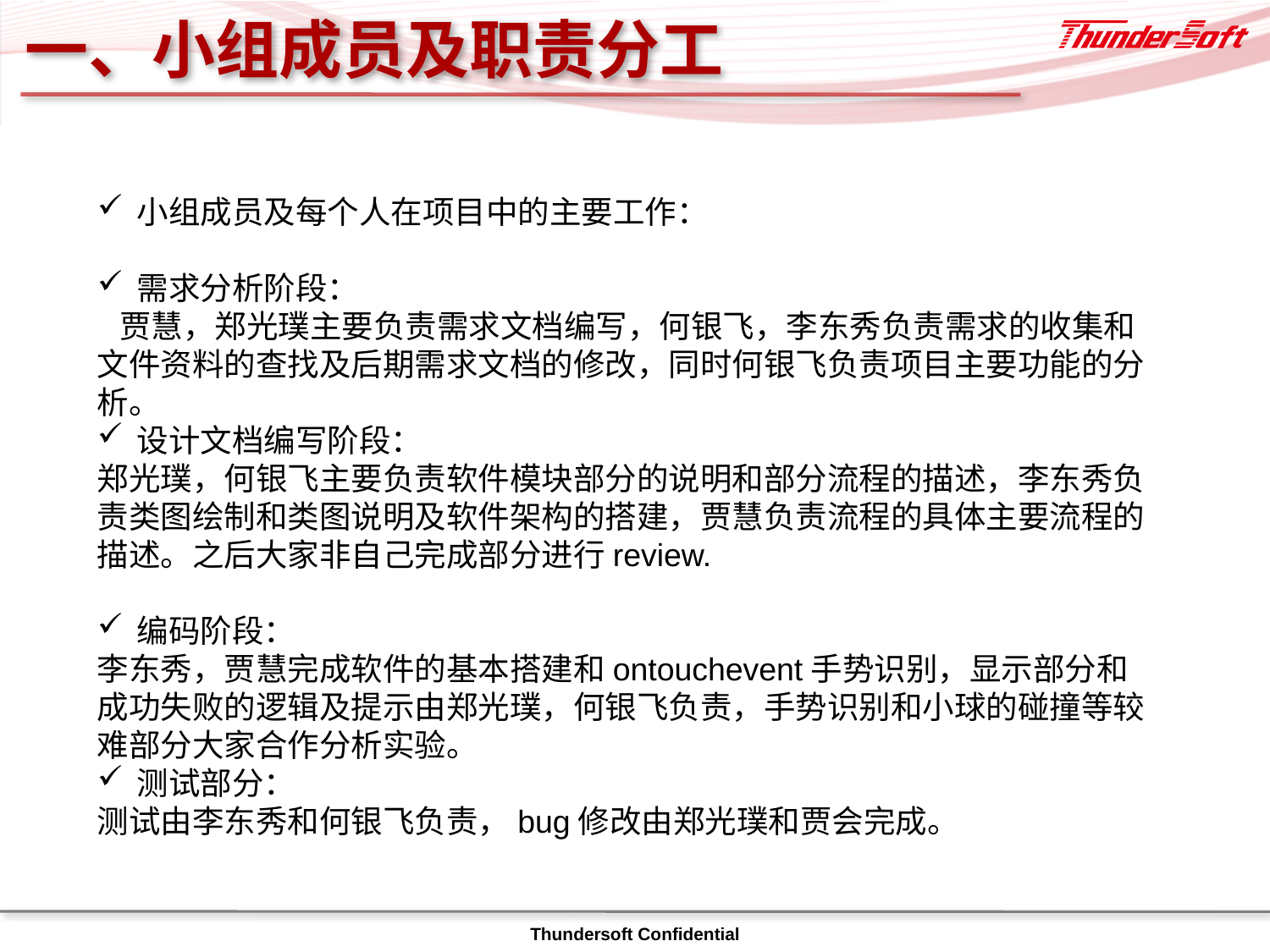

# 一、小组成员及职责分工
小组成员及每个人在项目中的主要工作：

需求分析阶段：
  贾慧，郑光璞主要负责需求文档编写，何银飞，李东秀负责需求的收集和文件资料的查找及后期需求文档的修改，同时何银飞负责项目主要功能的分析。
设计文档编写阶段：
郑光璞，何银飞主要负责软件模块部分的说明和部分流程的描述，李东秀负责类图绘制和类图说明及软件架构的搭建，贾慧负责流程的具体主要流程的描述。之后大家非自己完成部分进行review.

编码阶段：
李东秀，贾慧完成软件的基本搭建和ontouchevent手势识别，显示部分和成功失败的逻辑及提示由郑光璞，何银飞负责，手势识别和小球的碰撞等较难部分大家合作分析实验。
测试部分：
测试由李东秀和何银飞负责，bug修改由郑光璞和贾会完成。

Thundersoft Confidential
3